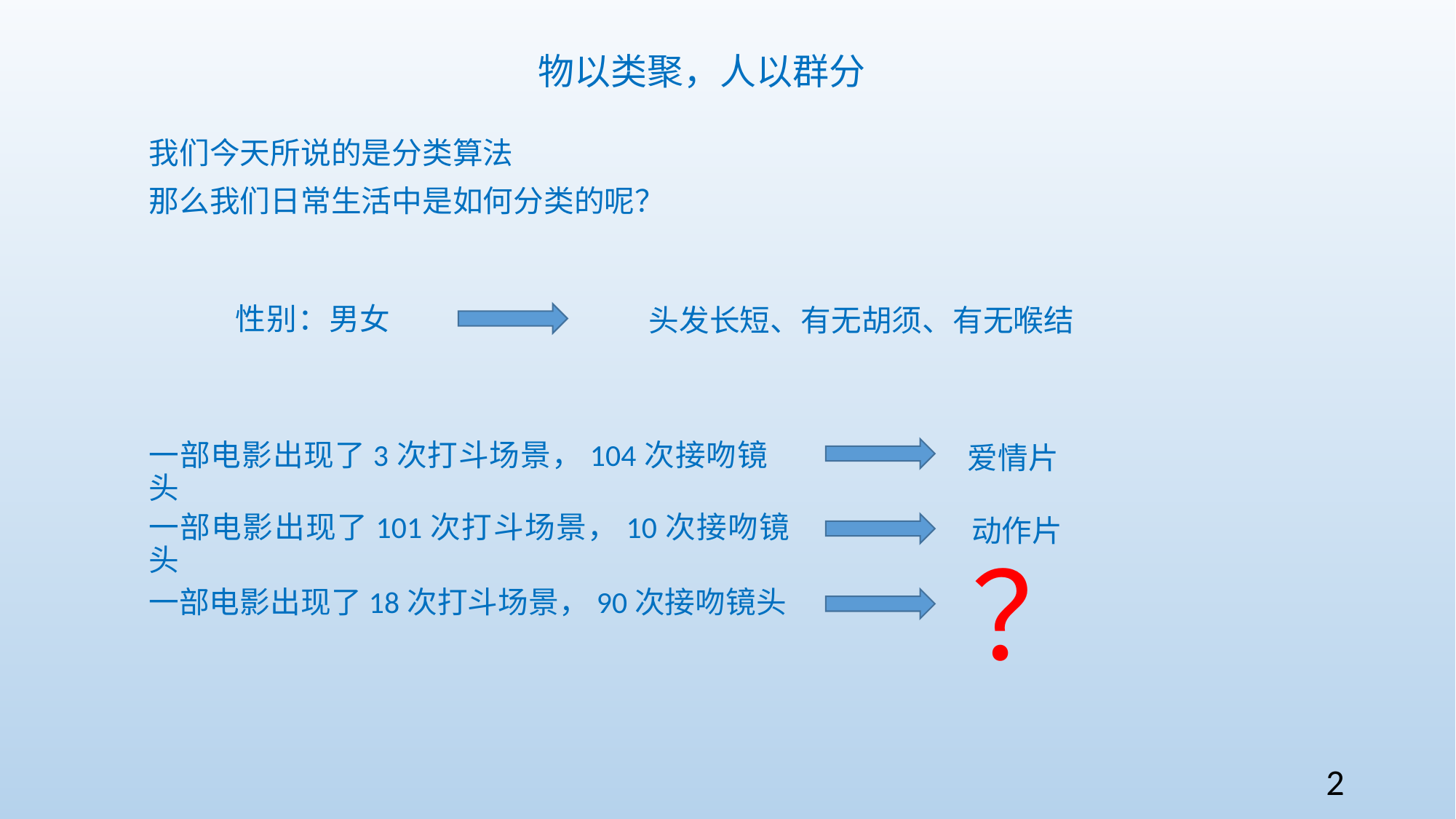

物以类聚，人以群分
我们今天所说的是分类算法
那么我们日常生活中是如何分类的呢？
性别：男女
头发长短、有无胡须、有无喉结

爱情片
一部电影出现了3次打斗场景，104次接吻镜头

一部电影出现了101次打斗场景，10次接吻镜头
动作片

？
一部电影出现了18次打斗场景，90次接吻镜头

2